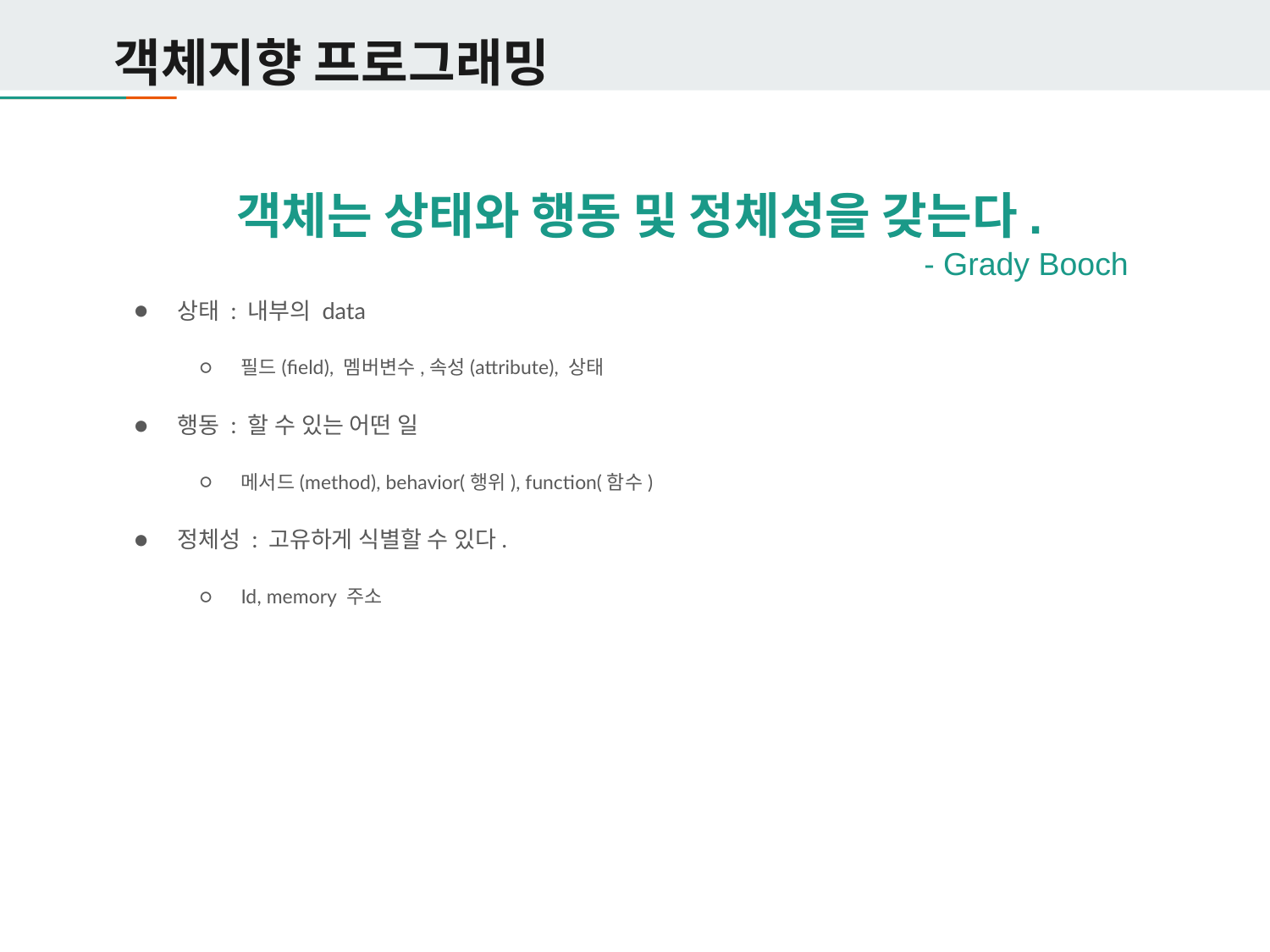

# 객체지향 프로그래밍

상태 : 내부의 data
필드(field), 멤버변수,속성(attribute), 상태
행동 : 할 수 있는 어떤 일
메서드(method), behavior(행위), function(함수)
정체성 : 고유하게 식별할 수 있다.
Id, memory 주소
객체는 상태와 행동 및 정체성을 갖는다.
- Grady Booch